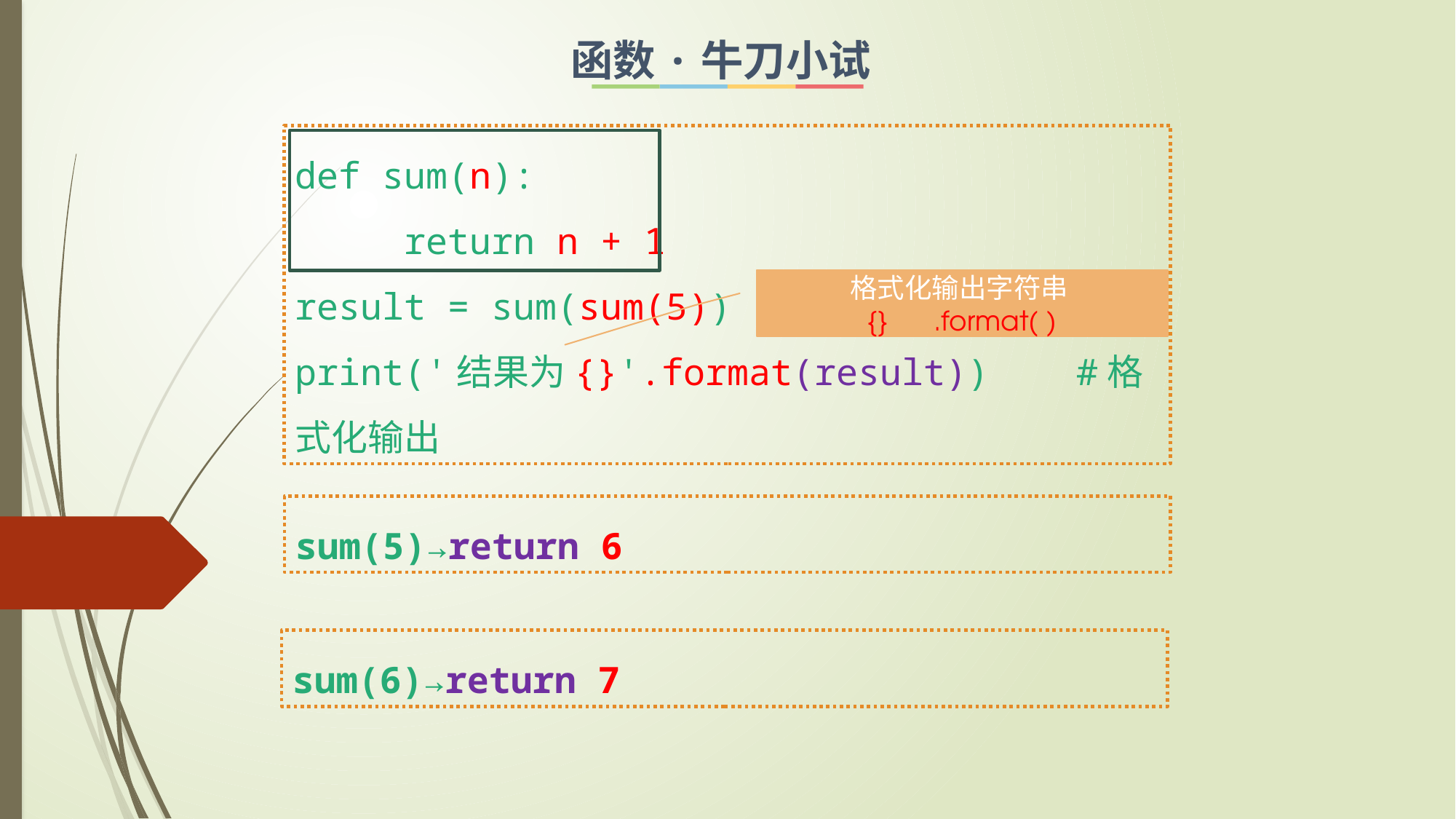

函数·牛刀小试

def sum(n):
	return n + 1
result = sum(sum(5))
print('结果为{}'.format(result))    #格式化输出

格式化输出字符串  {}      .format( )
sum(5)→return 6
sum(6)→return 7